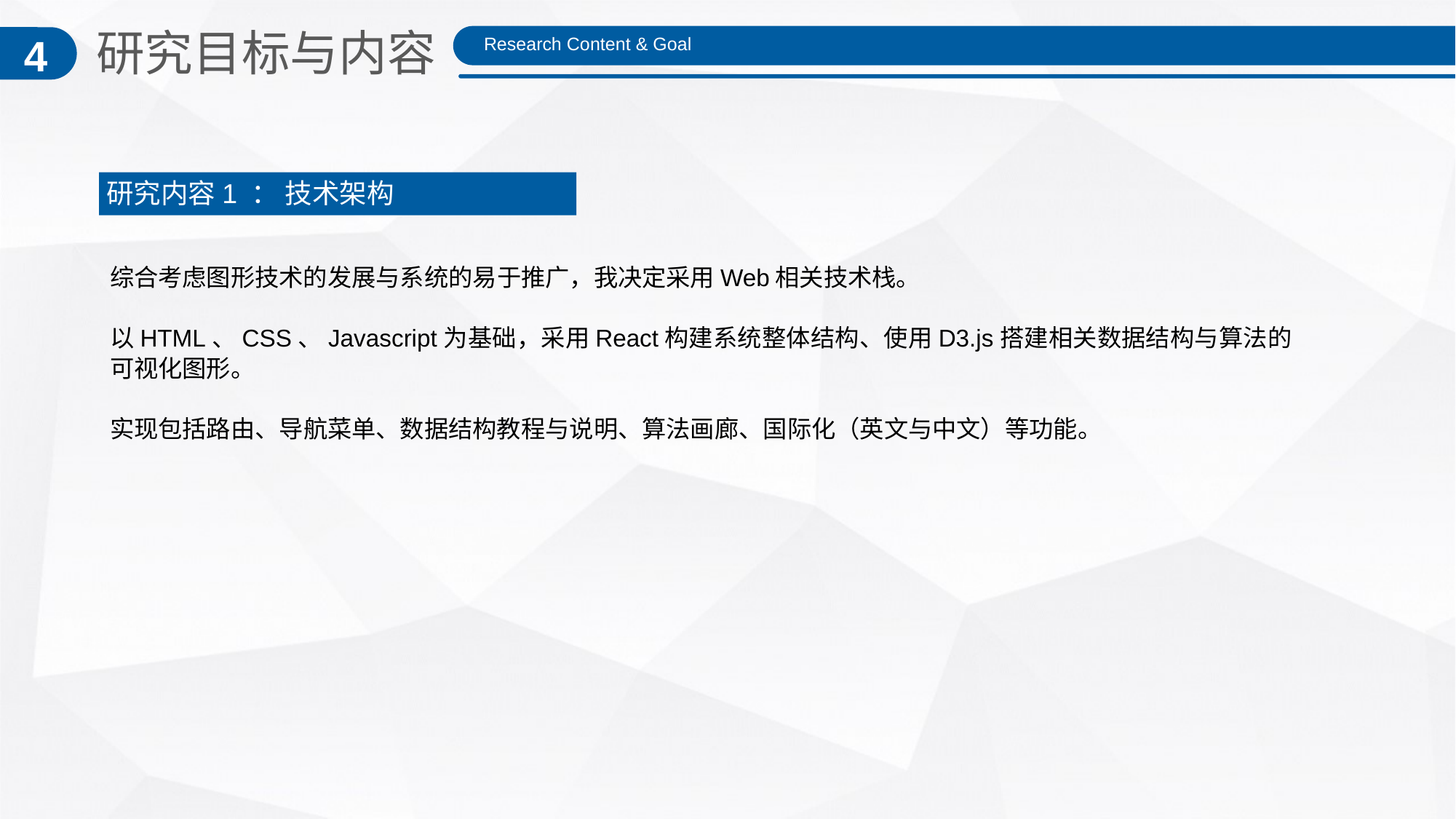

研究目标与内容
4

Research Content & Goal

研究内容1 ： 技术架构

综合考虑图形技术的发展与系统的易于推广，我决定采用Web相关技术栈。

以HTML、CSS、Javascript为基础，采用React构建系统整体结构、使用D3.js搭建相关数据结构与算法的可视化图形。

实现包括路由、导航菜单、数据结构教程与说明、算法画廊、国际化（英文与中文）等功能。